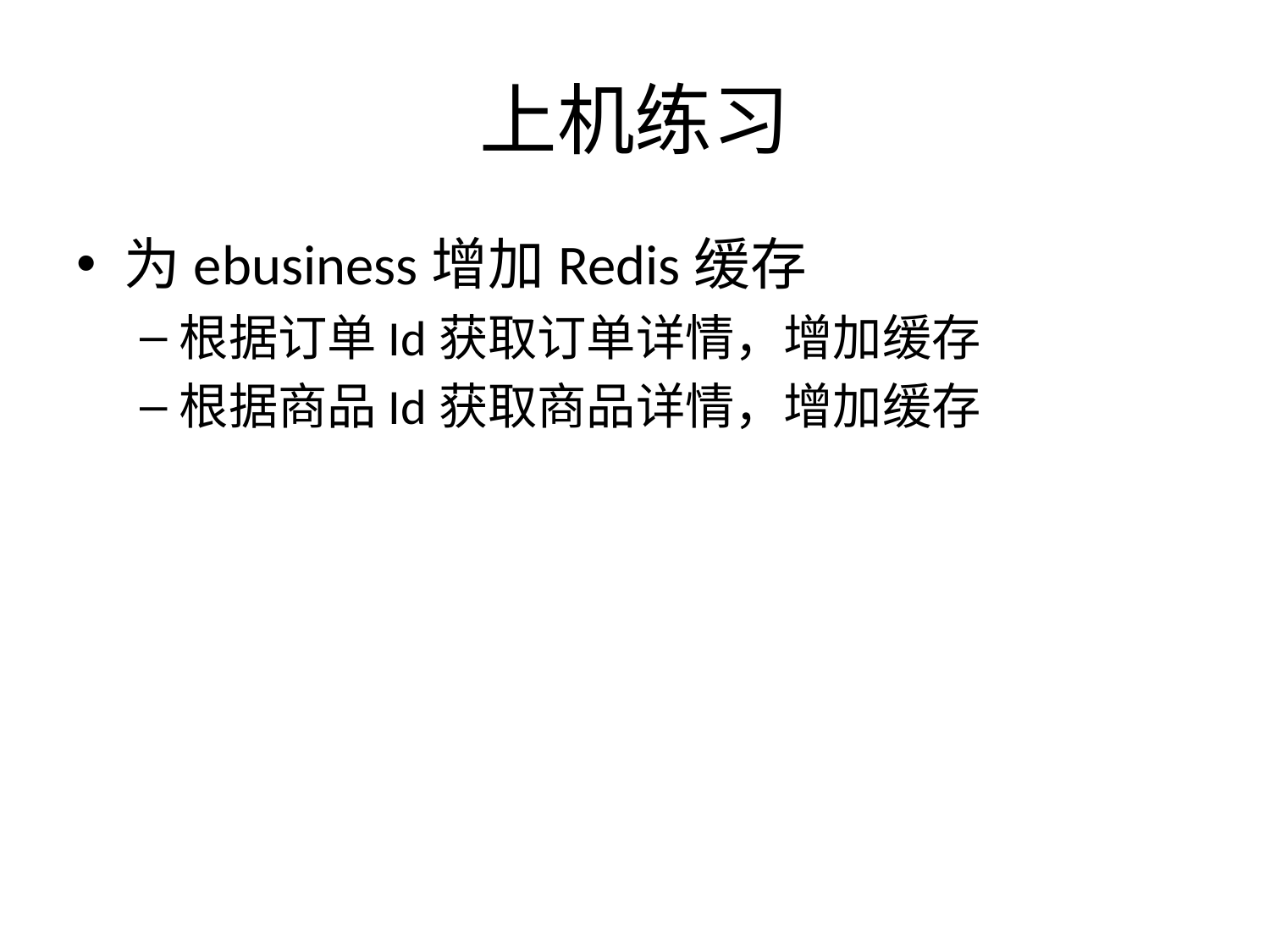

# 上机练习
为ebusiness增加Redis缓存
根据订单Id获取订单详情，增加缓存
根据商品Id获取商品详情，增加缓存